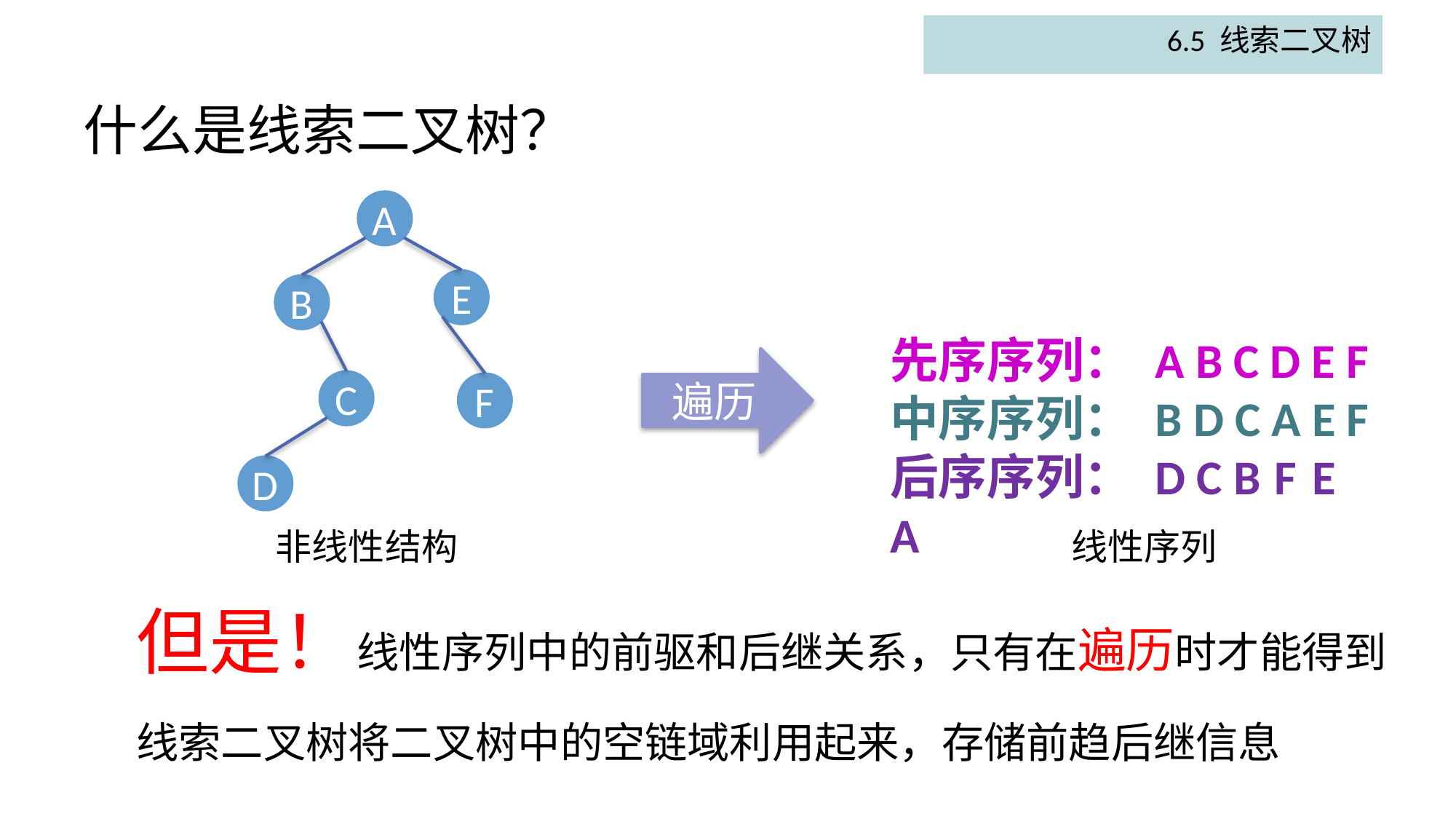

6.5 线索二叉树
# 什么是线索二叉树？
A
E
B
C
F
D
非线性结构
先序序列： A B C D E F
中序序列： B D C A E F
后序序列： D C B F E A
线性序列
遍历
但是！
线性序列中的前驱和后继关系，只有在遍历时才能得到
线索二叉树将二叉树中的空链域利用起来，存储前趋后继信息